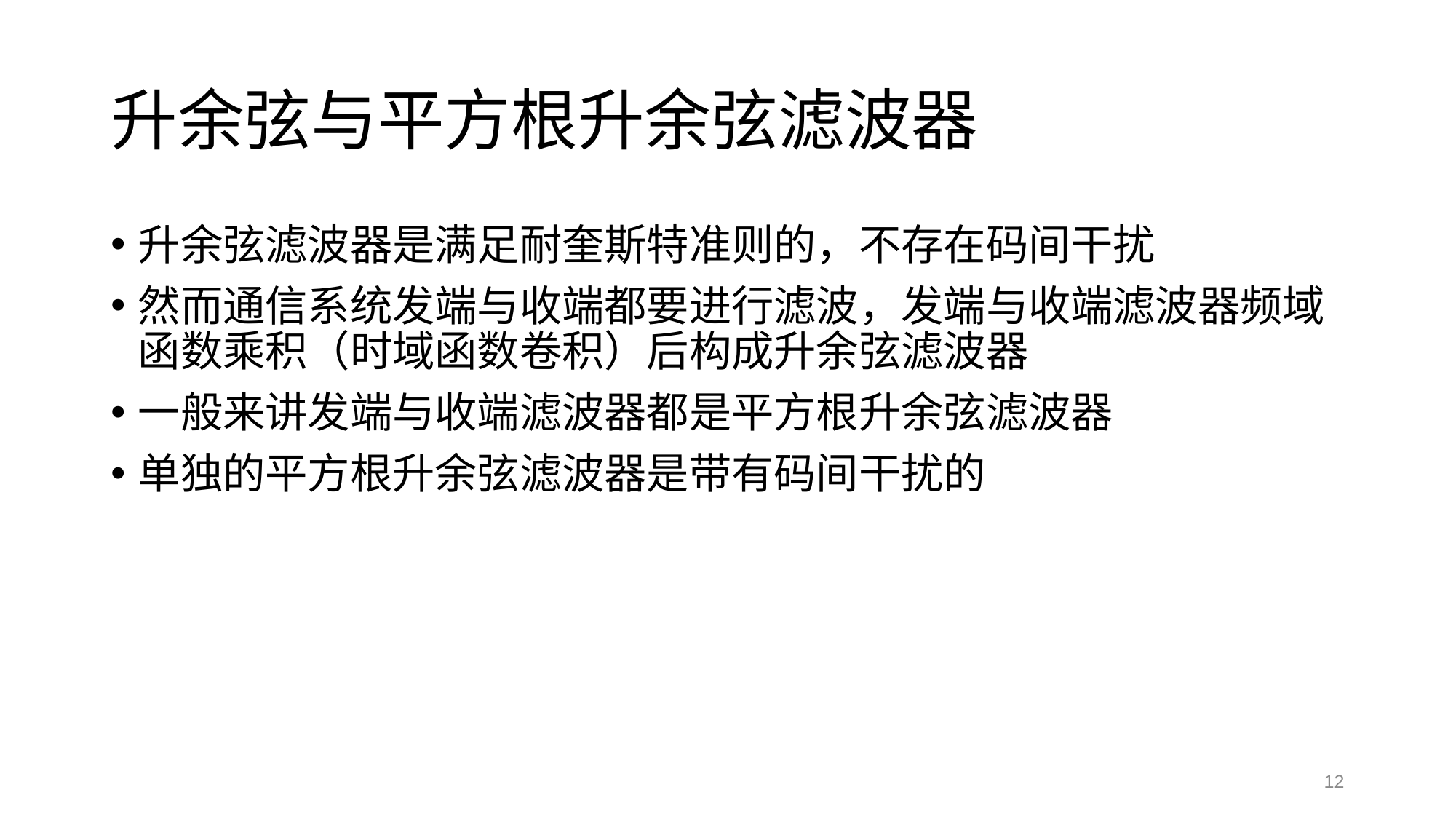

# 升余弦与平方根升余弦滤波器
升余弦滤波器是满足耐奎斯特准则的，不存在码间干扰
然而通信系统发端与收端都要进行滤波，发端与收端滤波器频域函数乘积（时域函数卷积）后构成升余弦滤波器
一般来讲发端与收端滤波器都是平方根升余弦滤波器
单独的平方根升余弦滤波器是带有码间干扰的
12